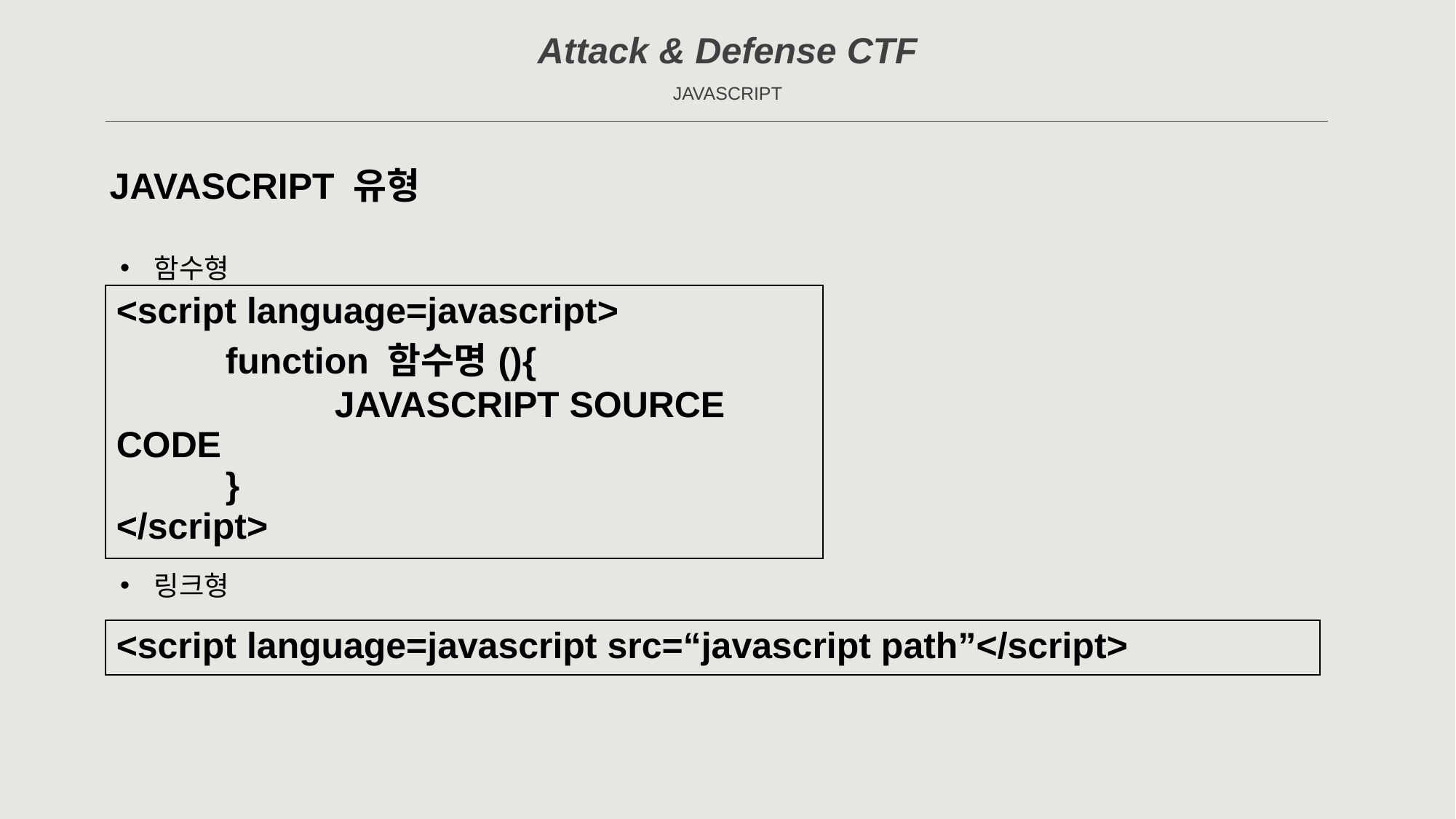

Attack & Defense CTF
JAVASCRIPT
JAVASCRIPT 유형
함수형

| <script language=javascript> function 함수명(){ JAVASCRIPT SOURCE CODE } </script> |
| --- |
링크형

| <script language=javascript src=“javascript path”</script> |
| --- |